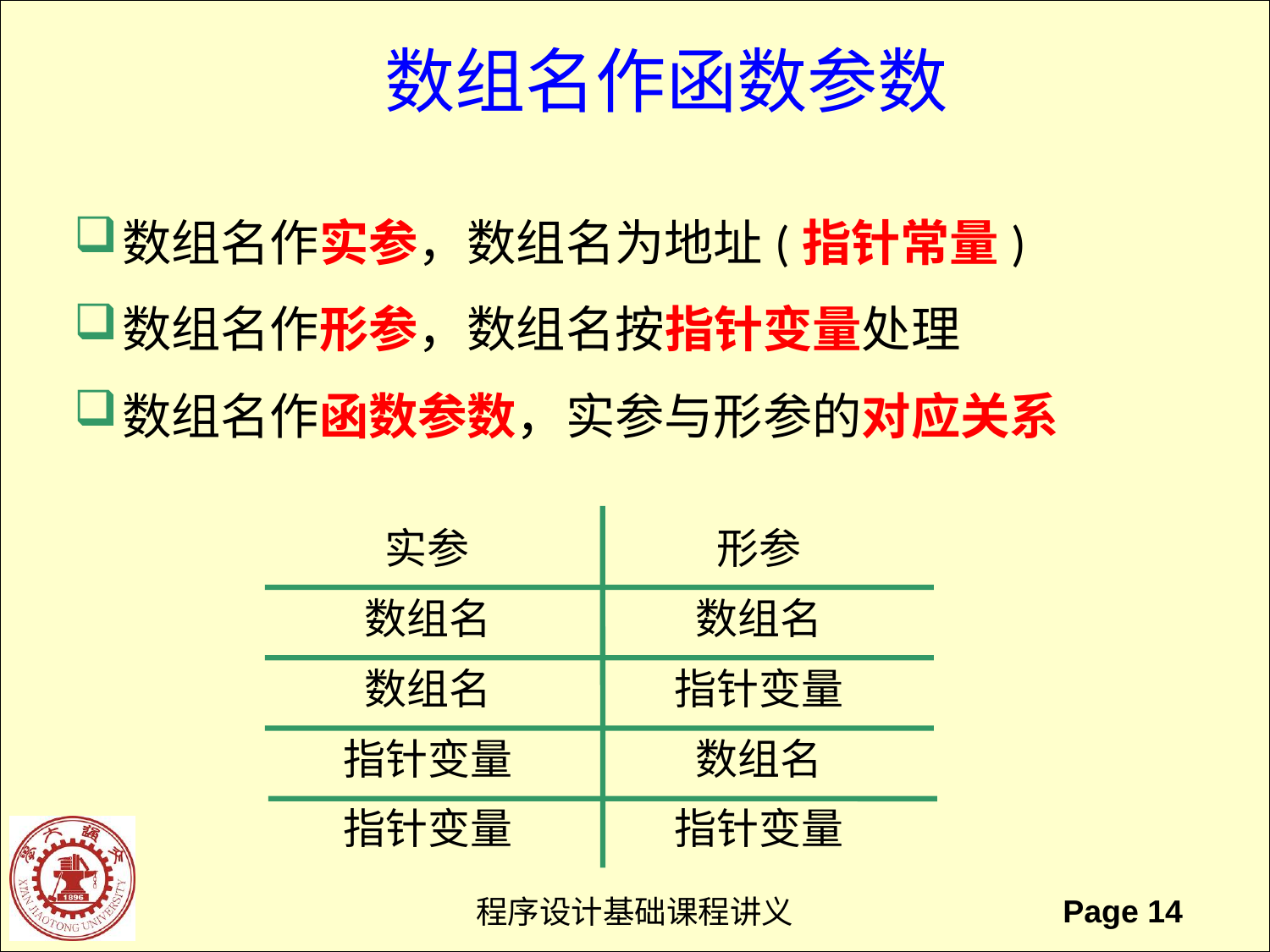

数组名作函数参数
数组名作实参，数组名为地址(指针常量)
数组名作形参，数组名按指针变量处理
数组名作函数参数，实参与形参的对应关系

实参
形参
数组名
数组名

数组名
指针变量

指针变量
数组名

指针变量
指针变量

14